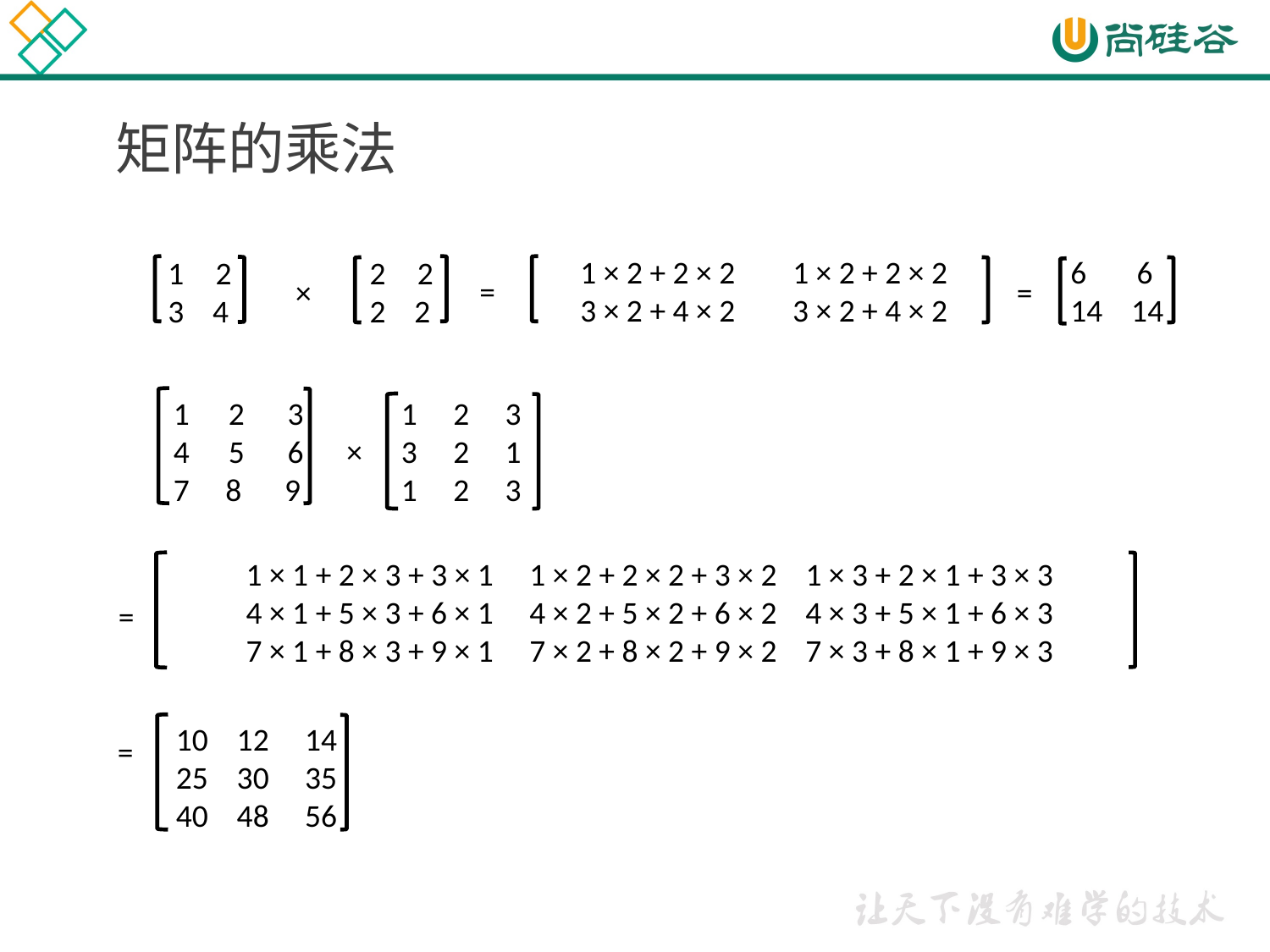

# 矩阵的乘法
6       6
14    14
1 × 2 + 2 × 2        1 × 2 + 2 × 2
3 × 2 + 4 × 2        3 × 2 + 4 × 2
2
2    2
2
3    4

=
=
×
 2      3
 5      6
7     8      9
1     2     3
3     2     1
1     2     3

×
1 × 1 + 2 × 3 + 3 × 1     1 × 2 + 2 × 2 + 3 × 2    1 × 3 + 2 × 1 + 3 × 3
4 × 1 + 5 × 3 + 6 × 1     4 × 2 + 5 × 2 + 6 × 2    4 × 3 + 5 × 1 + 6 × 3
7 × 1 + 8 × 3 + 9 × 1     7 × 2 + 8 × 2 + 9 × 2    7 × 3 + 8 × 1 + 9 × 3

=
10    12     14
25    30     35
40    48     56

=